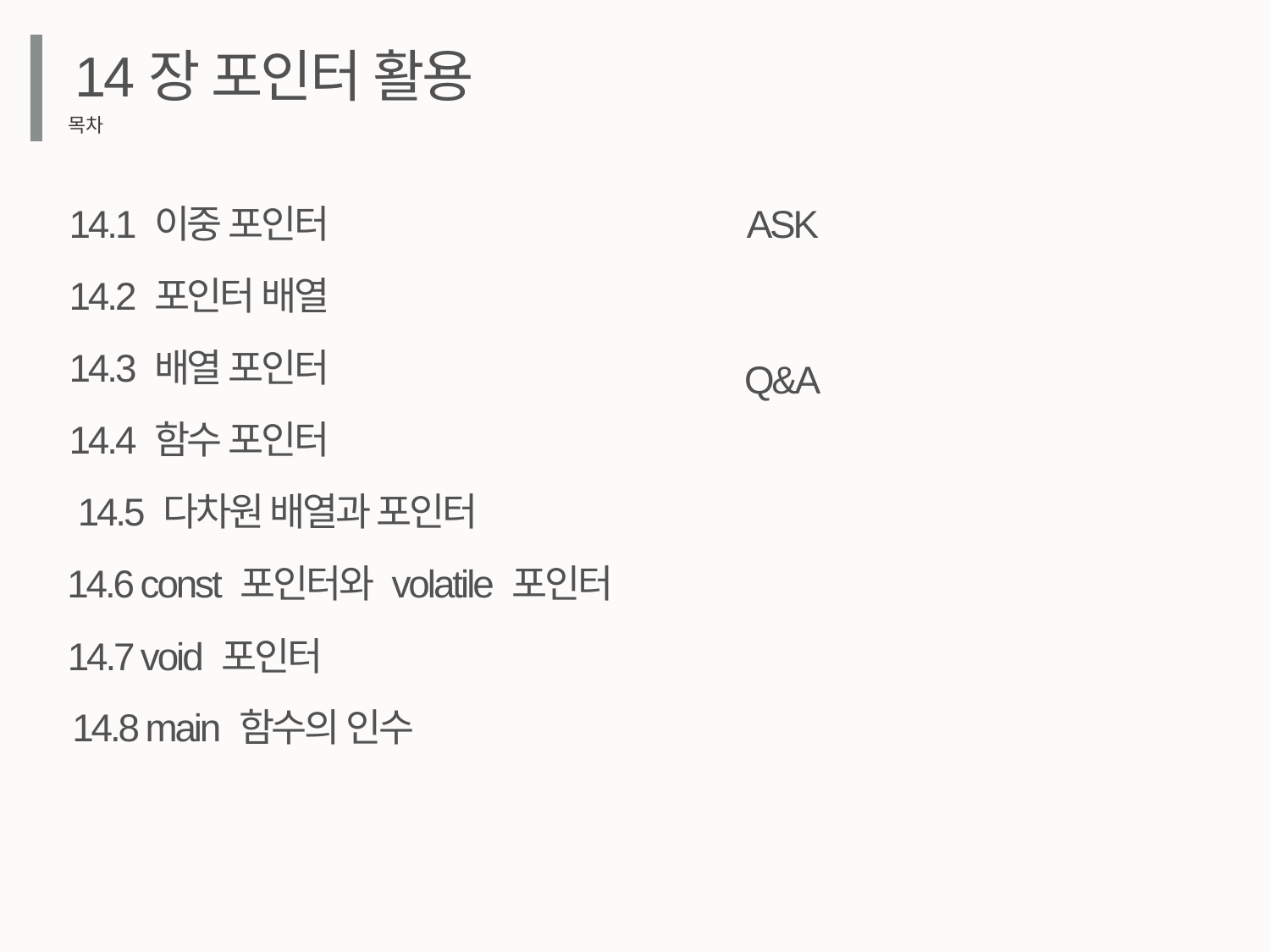

14장 포인터 활용
목차
14.1 이중 포인터
ASK
14.2 포인터 배열
14.3 배열 포인터
Q&A
14.4 함수 포인터
14.5 다차원 배열과 포인터
14.6 const 포인터와 volatile 포인터
14.7 void 포인터
14.8 main 함수의 인수